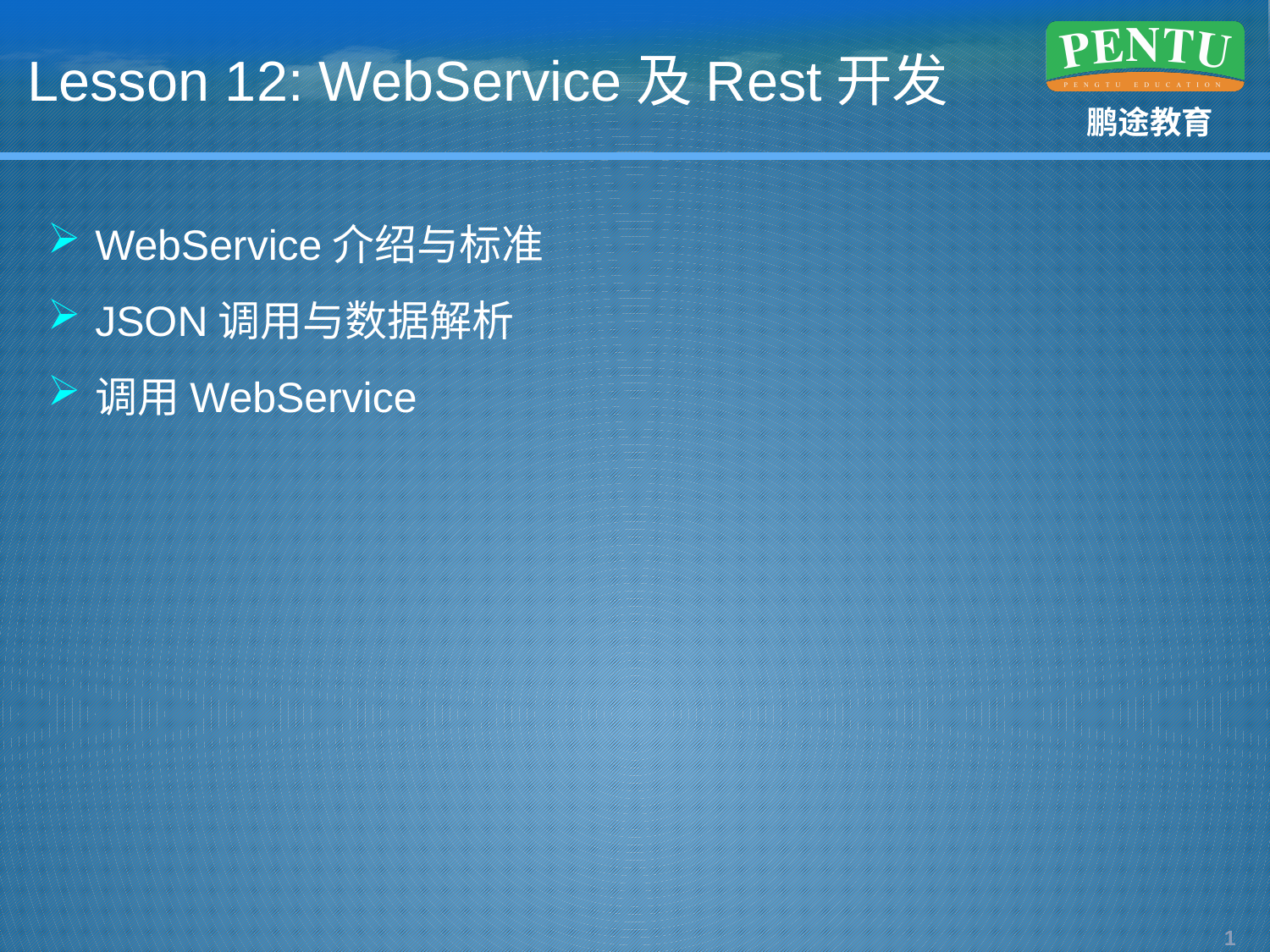

# Lesson 12: WebService及Rest开发
WebService介绍与标准
JSON调用与数据解析
调用WebService
1